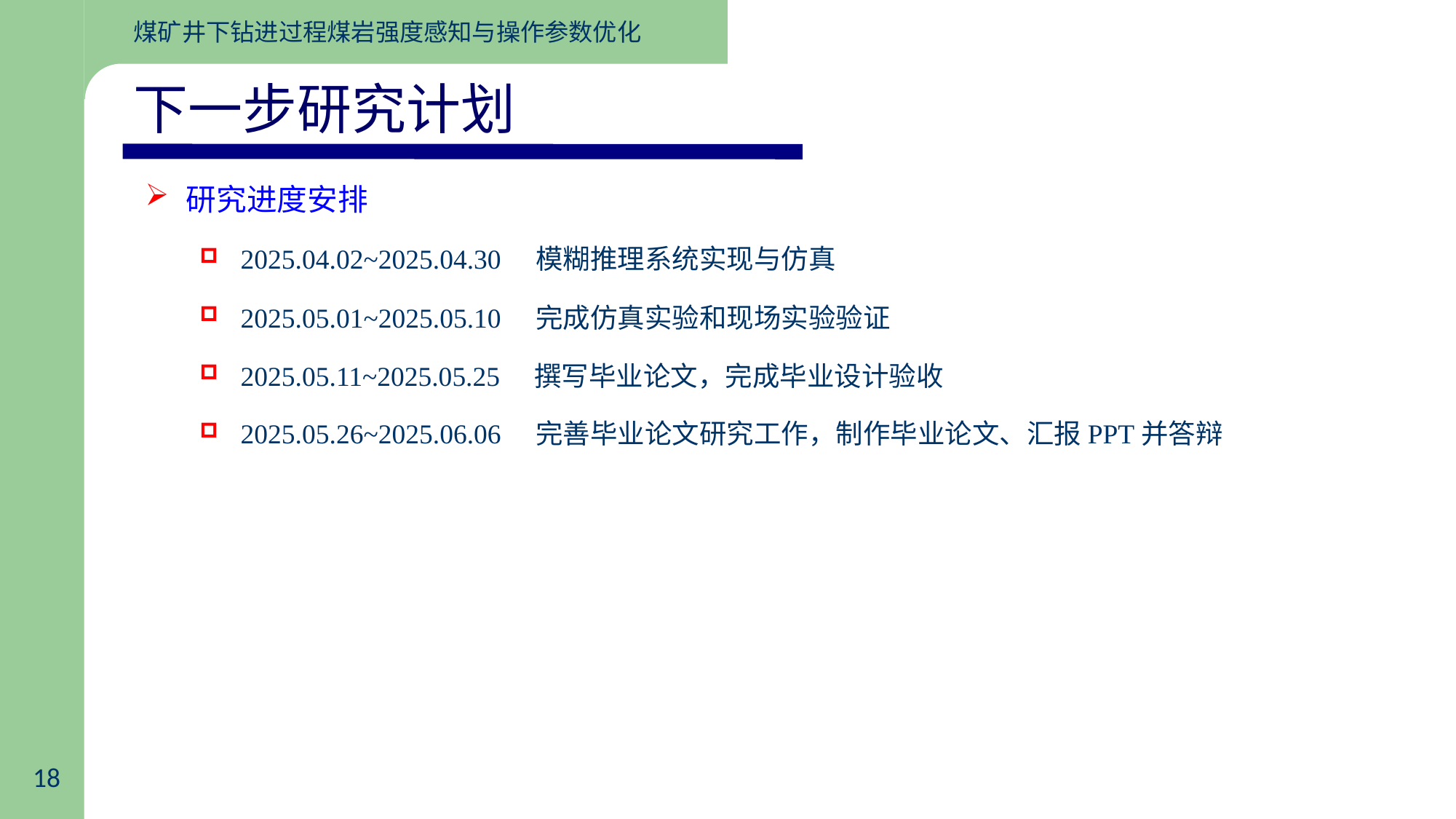

下一步研究计划

研究进度安排
2025.04.02~2025.04.30    模糊推理系统实现与仿真
2025.05.01~2025.05.10    完成仿真实验和现场实验验证
2025.05.11~2025.05.25    撰写毕业论文，完成毕业设计验收
2025.05.26~2025.06.06    完善毕业论文研究工作，制作毕业论文、汇报PPT并答辩
18